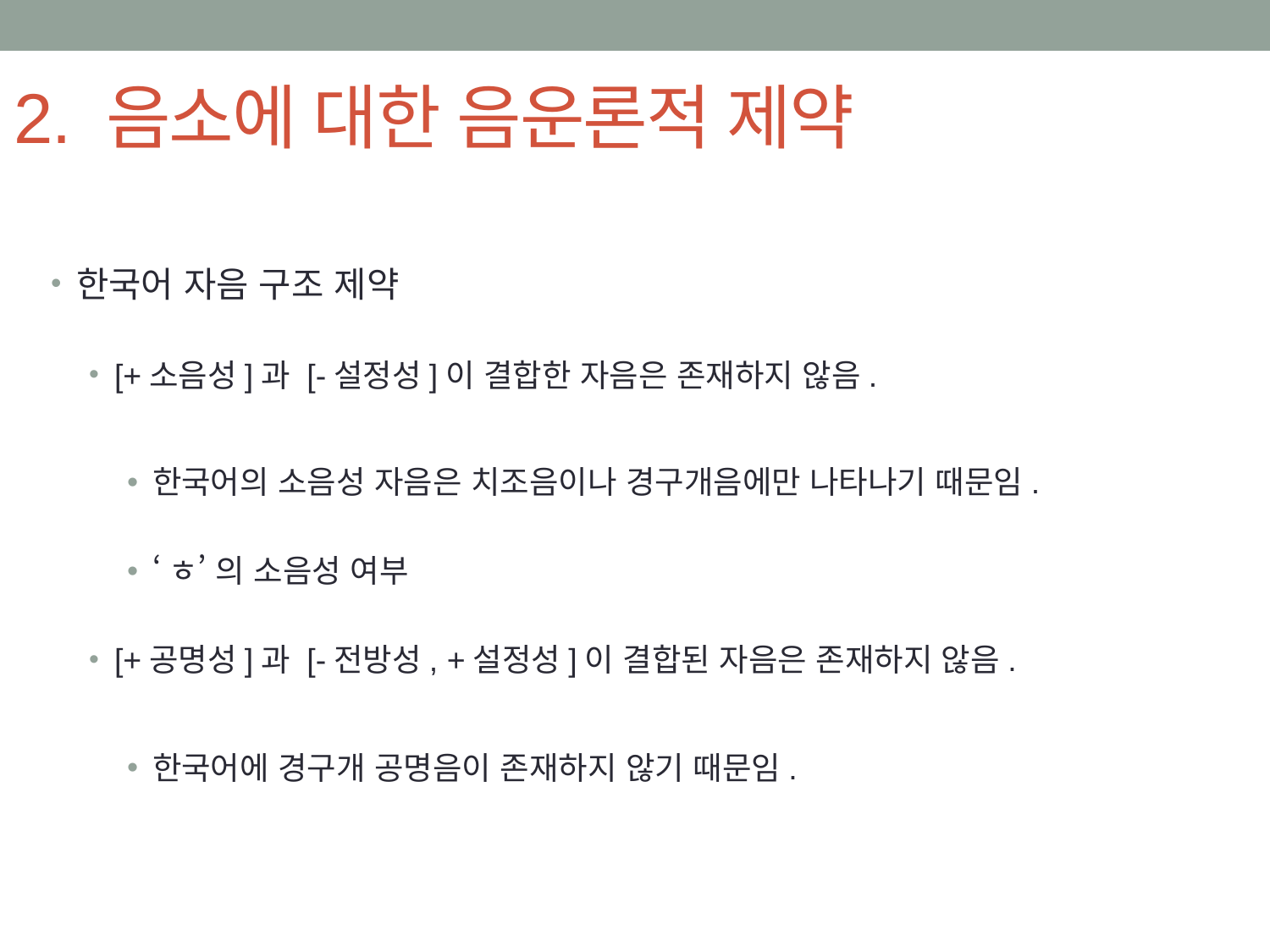

# 2. 음소에 대한 음운론적 제약

한국어 자음 구조 제약

[+소음성]과 [-설정성]이 결합한 자음은 존재하지 않음.

한국어의 소음성 자음은 치조음이나 경구개음에만 나타나기 때문임.

‘ㅎ’ 의 소음성 여부

[+공명성]과 [-전방성, +설정성]이 결합된 자음은 존재하지 않음.

한국어에 경구개 공명음이 존재하지 않기 때문임.